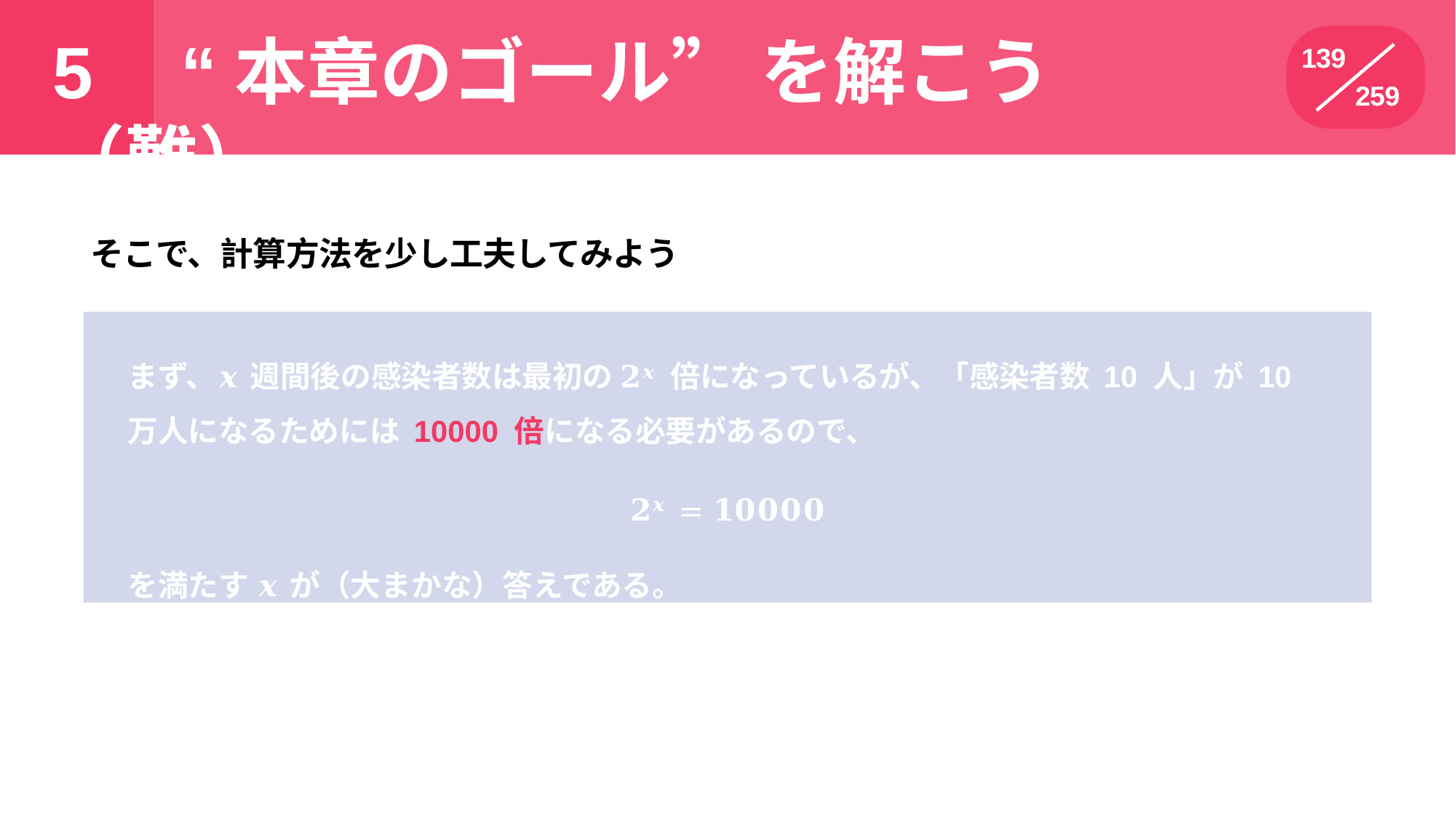

# 5	“本章のゴール” を解こう（難）
139
259
そこで、計算方法を少し工夫してみよう

まず、𝒙 週間後の感染者数は最初の 𝟐𝒙 倍になっているが、「感染者数 10 人」が 10
万人になるためには 10000 倍になる必要があるので、
𝟐𝒙 = 𝟏𝟎𝟎𝟎𝟎

を満たす 𝒙 が（大まかな）答えである。